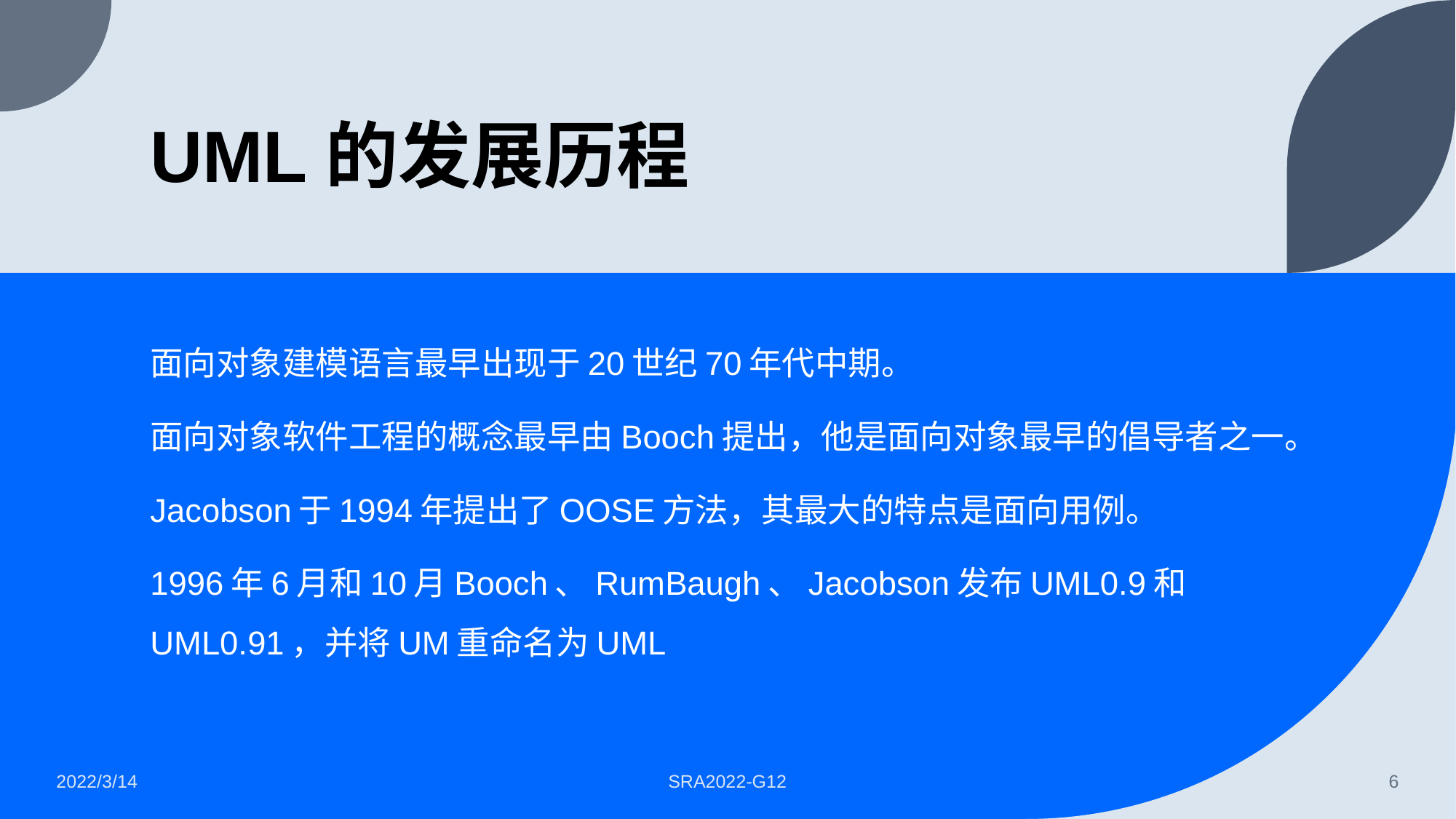

# UML的发展历程
面向对象建模语言最早出现于20世纪70年代中期。
面向对象软件工程的概念最早由Booch提出，他是面向对象最早的倡导者之一。
Jacobson于1994年提出了OOSE方法，其最大的特点是面向用例。
1996年6月和10月Booch、RumBaugh、Jacobson发布UML0.9和UML0.91，并将UM重命名为UML

2022/3/14
SRA2022-G12
6